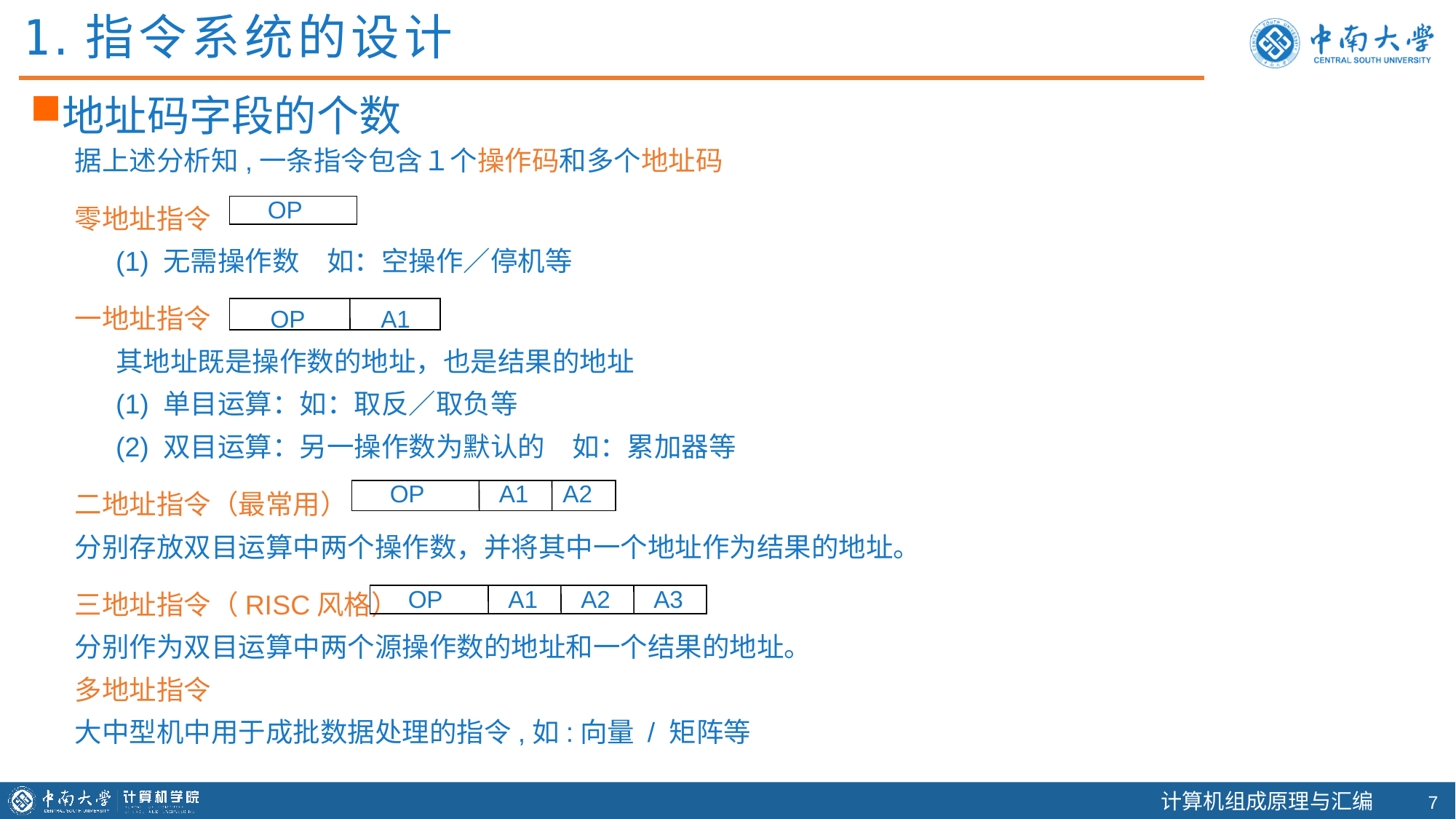

1.指令系统的设计

地址码字段的个数
据上述分析知,一条指令包含１个操作码和多个地址码
零地址指令
(1) 无需操作数　如：空操作／停机等
一地址指令
其地址既是操作数的地址，也是结果的地址
(1) 单目运算：如：取反／取负等
(2) 双目运算：另一操作数为默认的　如：累加器等
二地址指令（最常用）
分别存放双目运算中两个操作数，并将其中一个地址作为结果的地址。
三地址指令（RISC风格）
分别作为双目运算中两个源操作数的地址和一个结果的地址。
多地址指令
大中型机中用于成批数据处理的指令,如:向量 / 矩阵等
OP

OP

A1

OP
A1
A2

OP
A1
A2
A3

7